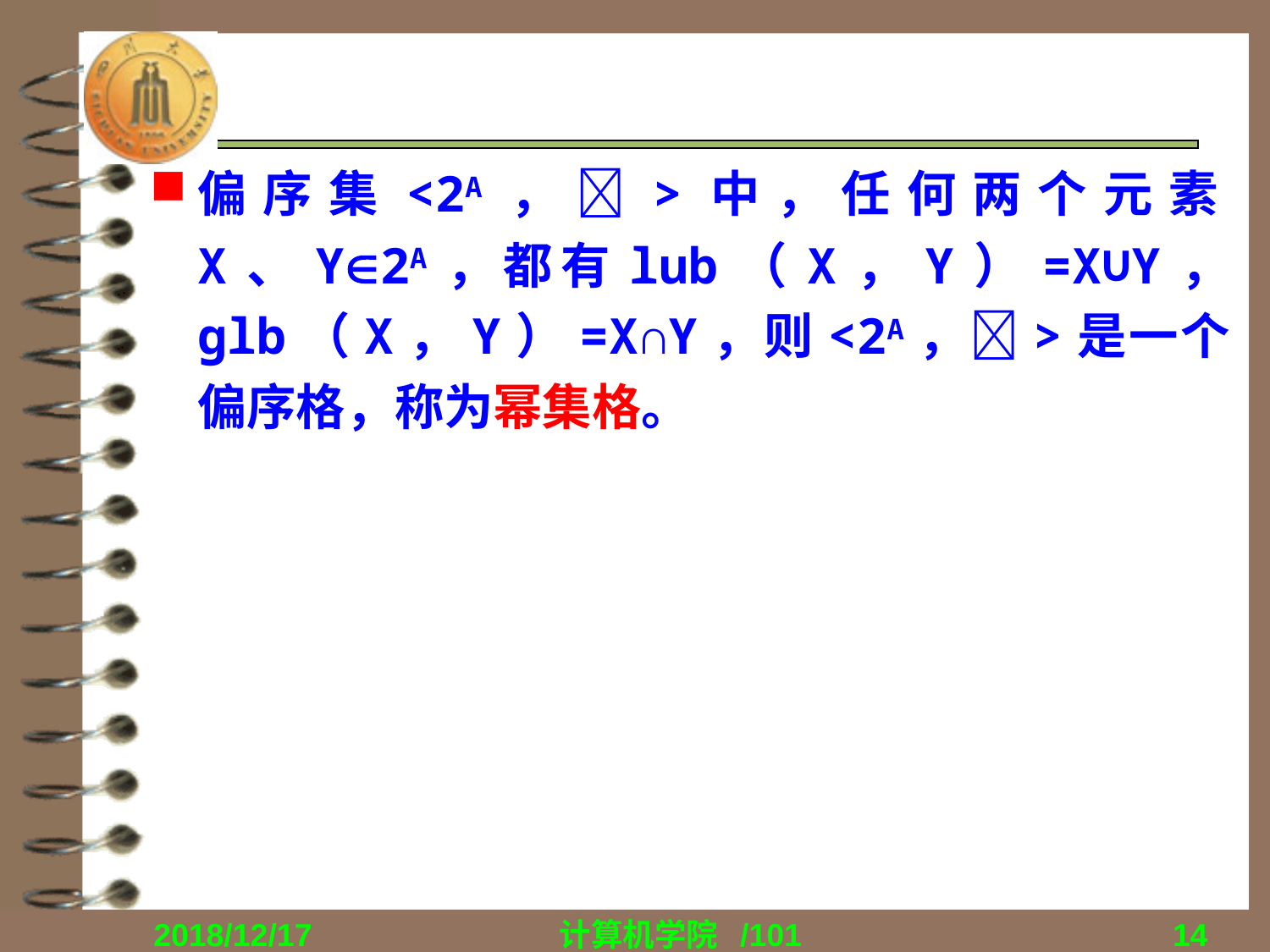

#
偏序集<2A，⊆>中，任何两个元素X、Y∈2A，都有lub（X，Y）=X∪Y， glb（X，Y）=X∩Y，则<2A，⊆>是一个偏序格，称为幂集格。

2018/12/17
计算机学院  /101
14